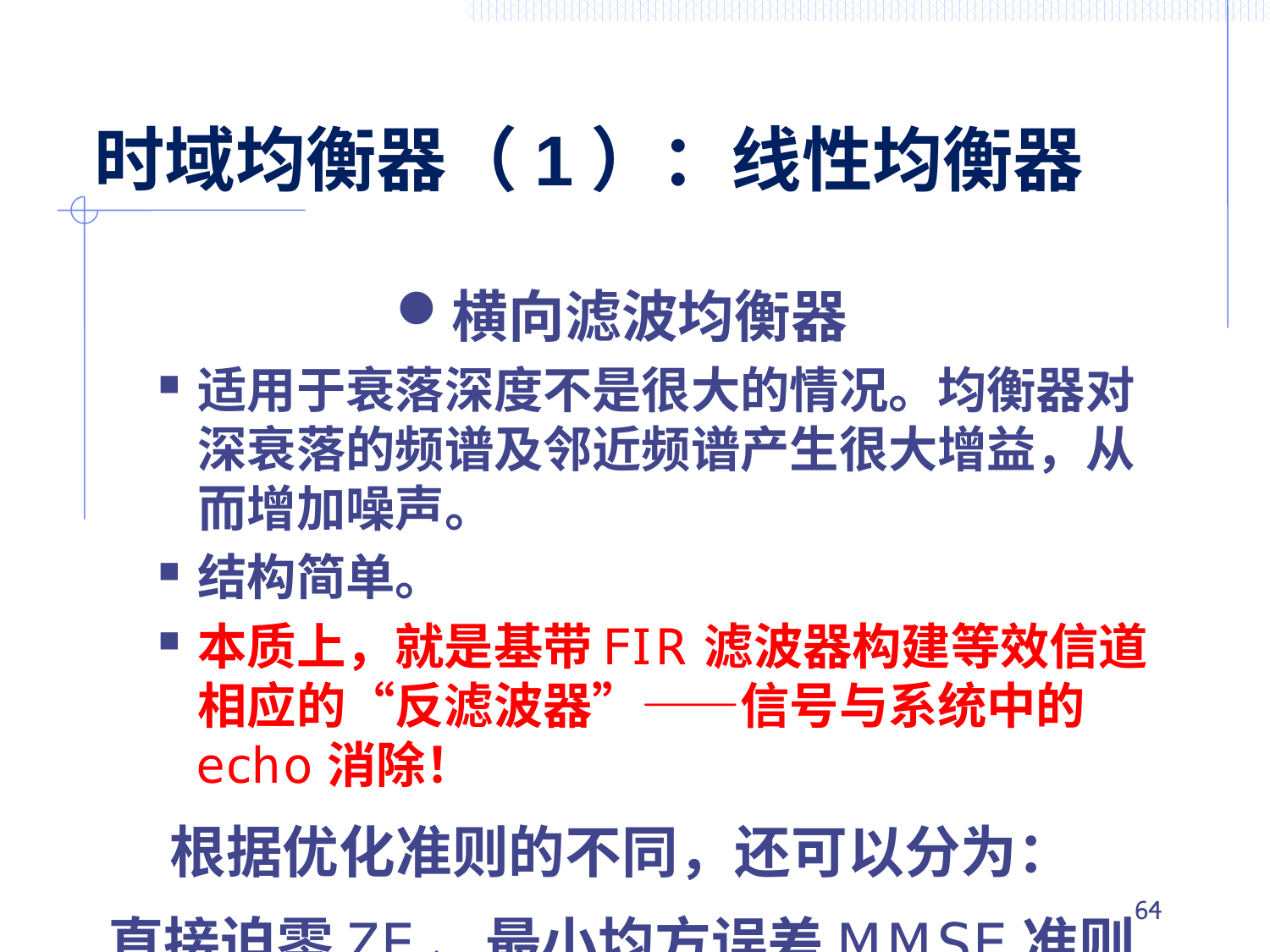

# 时域均衡器（1）：线性均衡器
横向滤波均衡器
适用于衰落深度不是很大的情况。均衡器对深衰落的频谱及邻近频谱产生很大增益，从而增加噪声。
结构简单。
本质上，就是基带FIR滤波器构建等效信道相应的“反滤波器”——信号与系统中的echo消除！
根据优化准则的不同，还可以分为：
直接迫零ZF、最小均方误差MMSE准则等。。。
64